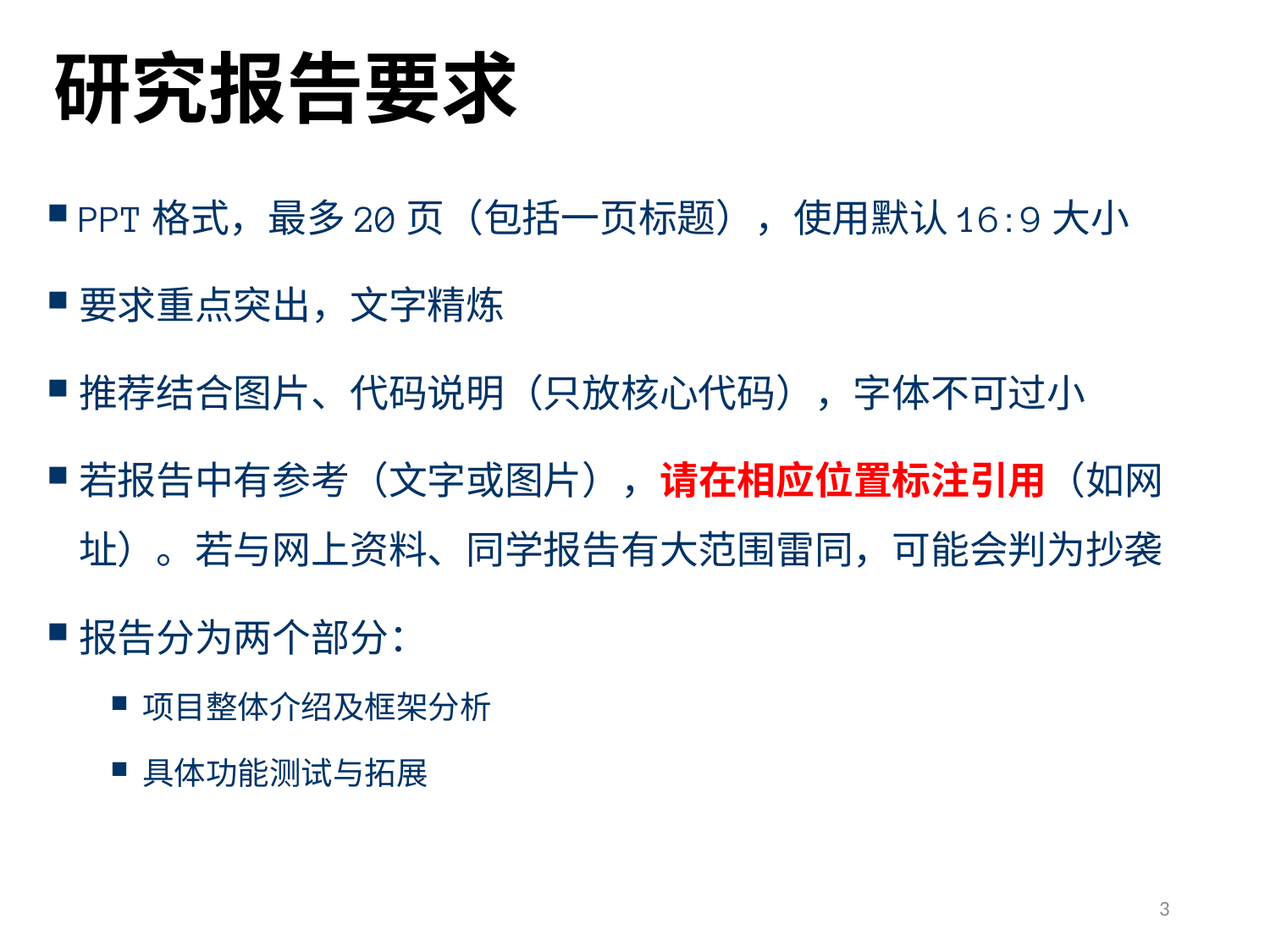

# 研究报告要求
PPT格式，最多20页（包括一页标题），使用默认16:9大小
要求重点突出，文字精炼
推荐结合图片、代码说明（只放核心代码），字体不可过小
若报告中有参考（文字或图片），请在相应位置标注引用（如网址）。若与网上资料、同学报告有大范围雷同，可能会判为抄袭
报告分为两个部分：
项目整体介绍及框架分析
具体功能测试与拓展
3